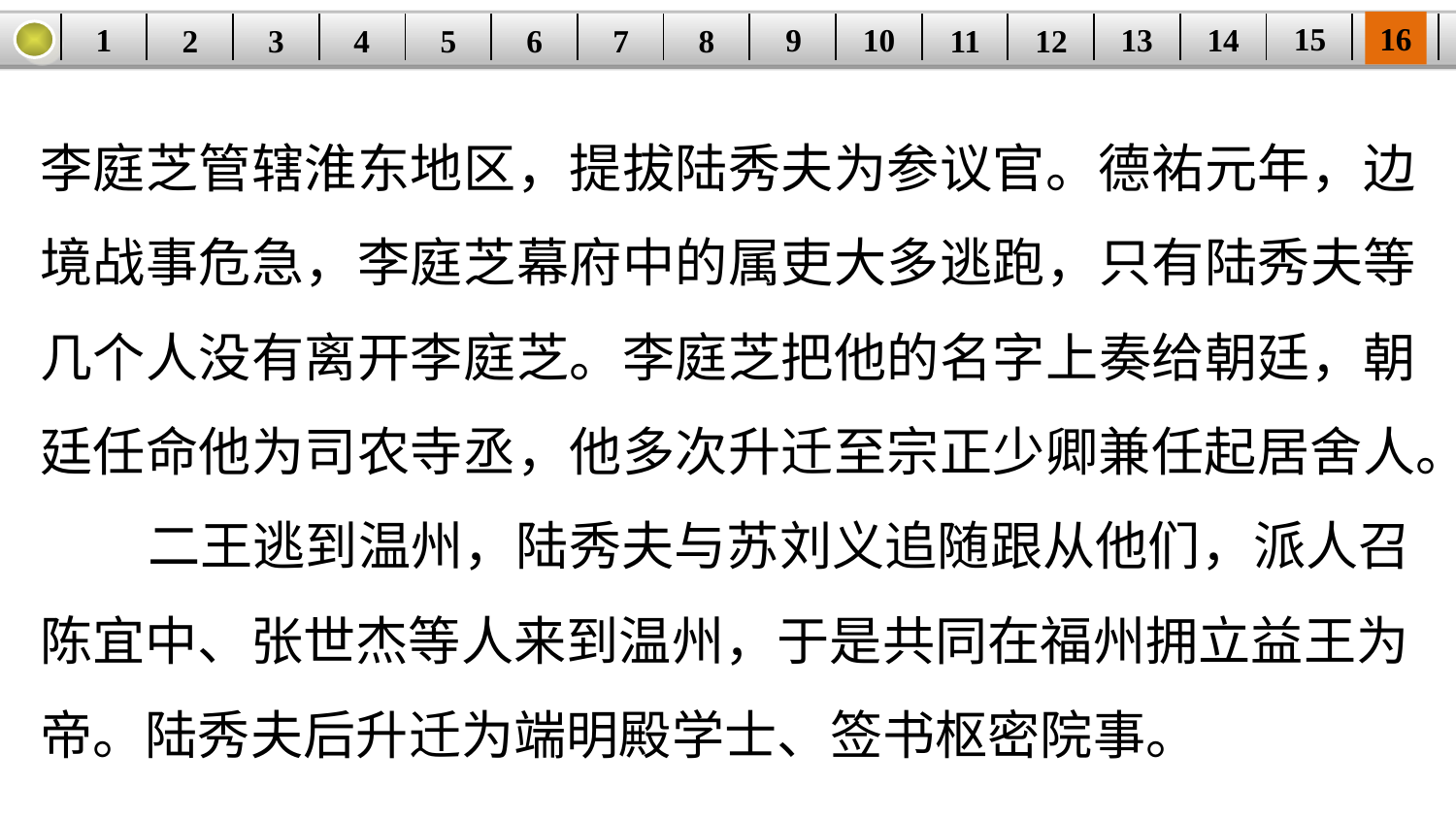

16

15
14
9
10
1
13
3
4
5
6
8
11
2
12
|  |  |  |  |  |  |  |  |  |  |  |  |  |  |  |  |
| --- | --- | --- | --- | --- | --- | --- | --- | --- | --- | --- | --- | --- | --- | --- | --- |
7

李庭芝管辖淮东地区，提拔陆秀夫为参议官。德祐元年，边境战事危急，李庭芝幕府中的属吏大多逃跑，只有陆秀夫等几个人没有离开李庭芝。李庭芝把他的名字上奏给朝廷，朝廷任命他为司农寺丞，他多次升迁至宗正少卿兼任起居舍人。
        二王逃到温州，陆秀夫与苏刘义追随跟从他们，派人召陈宜中、张世杰等人来到温州，于是共同在福州拥立益王为帝。陆秀夫后升迁为端明殿学士、签书枢密院事。